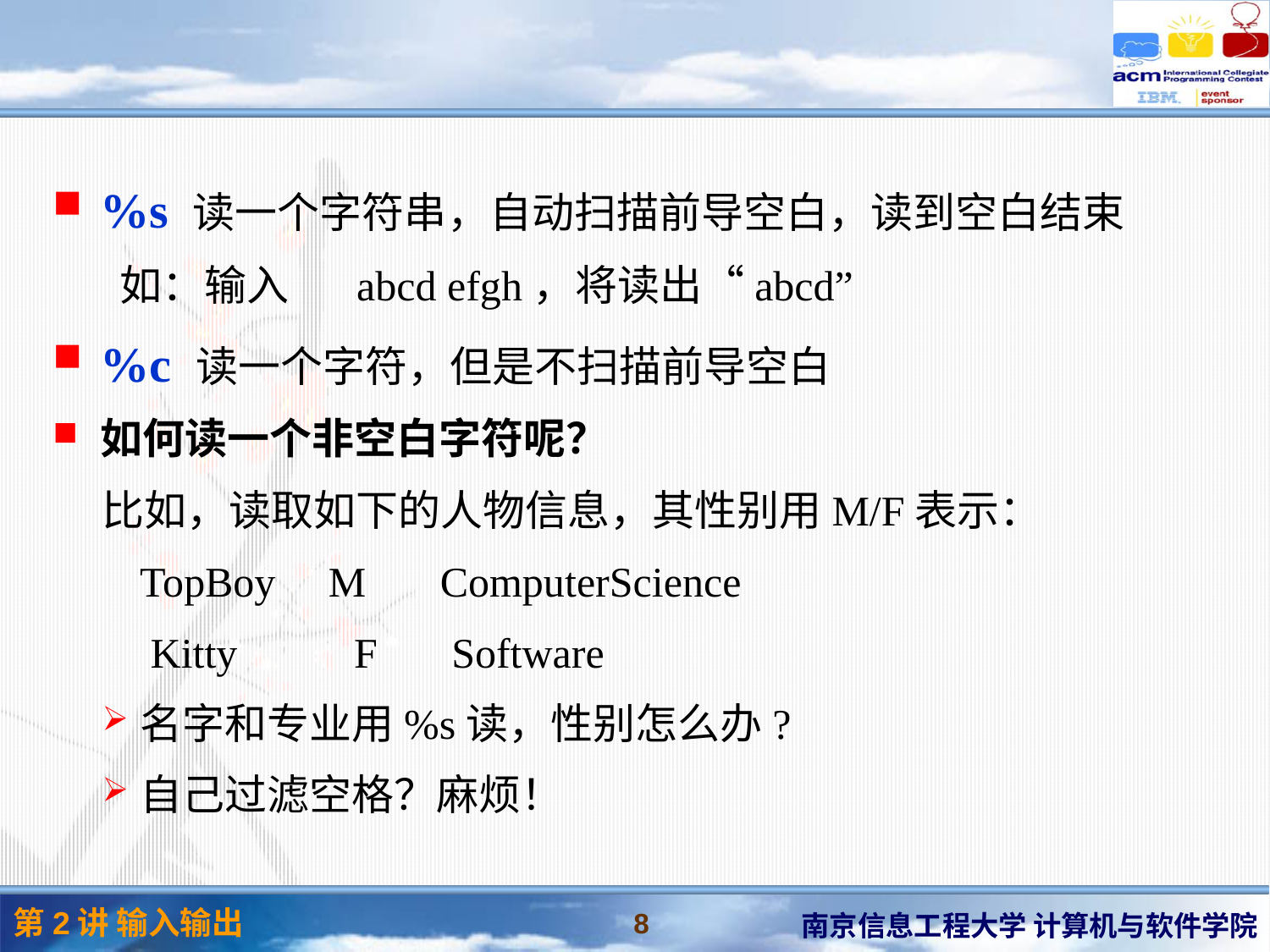

#
%s 读一个字符串，自动扫描前导空白，读到空白结束
      如：输入      abcd efgh，将读出“abcd”
%c 读一个字符，但是不扫描前导空白
如何读一个非空白字符呢？
比如，读取如下的人物信息，其性别用M/F表示：
TopBoy     M       ComputerScience
 Kitty           F       Software
名字和专业用%s读，性别怎么办?
自己过滤空格？麻烦！